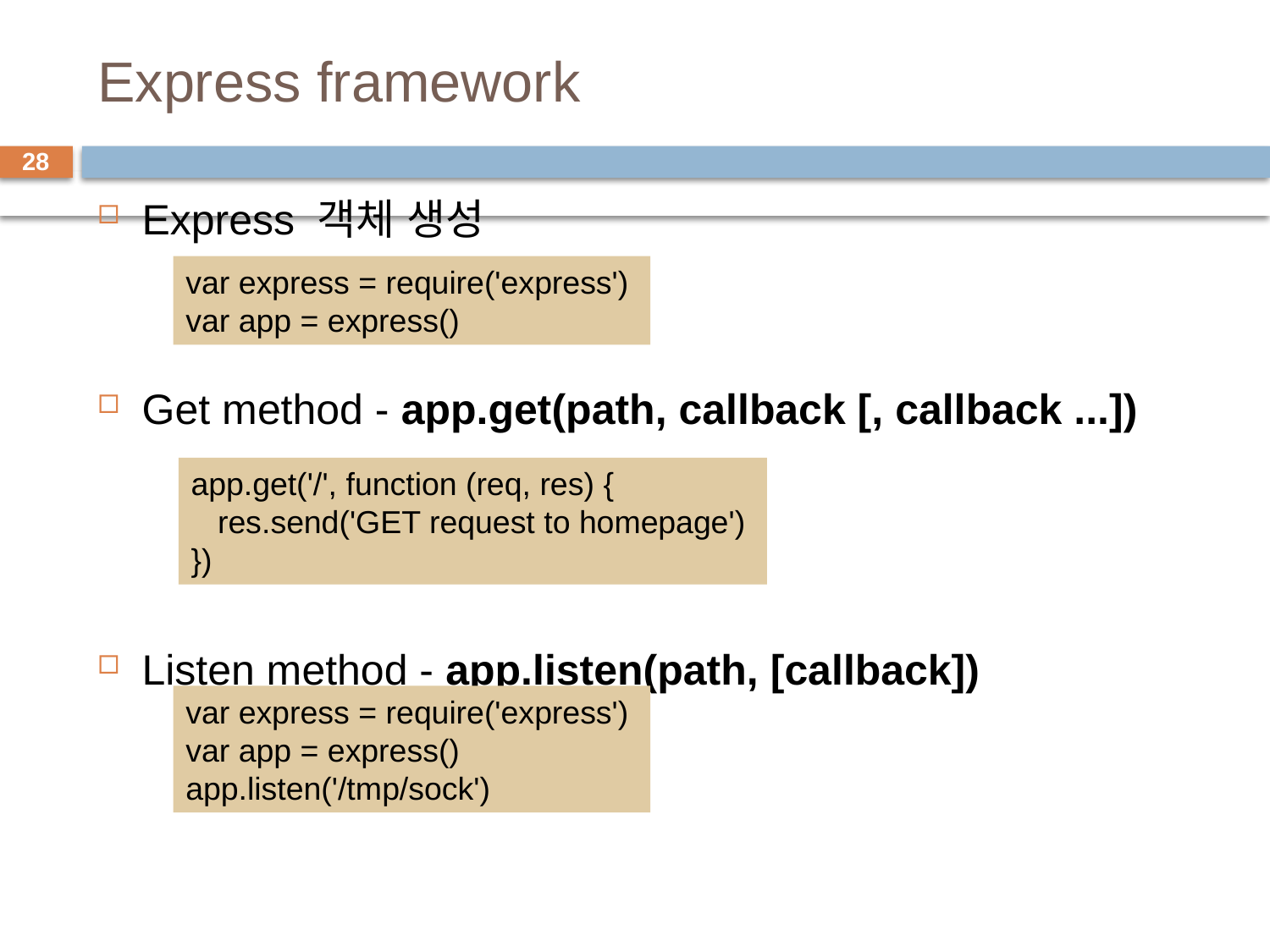

# Express framework
28
Express 객체 생성

Get method - app.get(path, callback [, callback ...])

Listen method - app.listen(path, [callback])

var express = require('express')
var app = express()
app.get('/', function (req, res) {
   res.send('GET request to homepage')
})
var express = require('express')
var app = express()
app.listen('/tmp/sock')